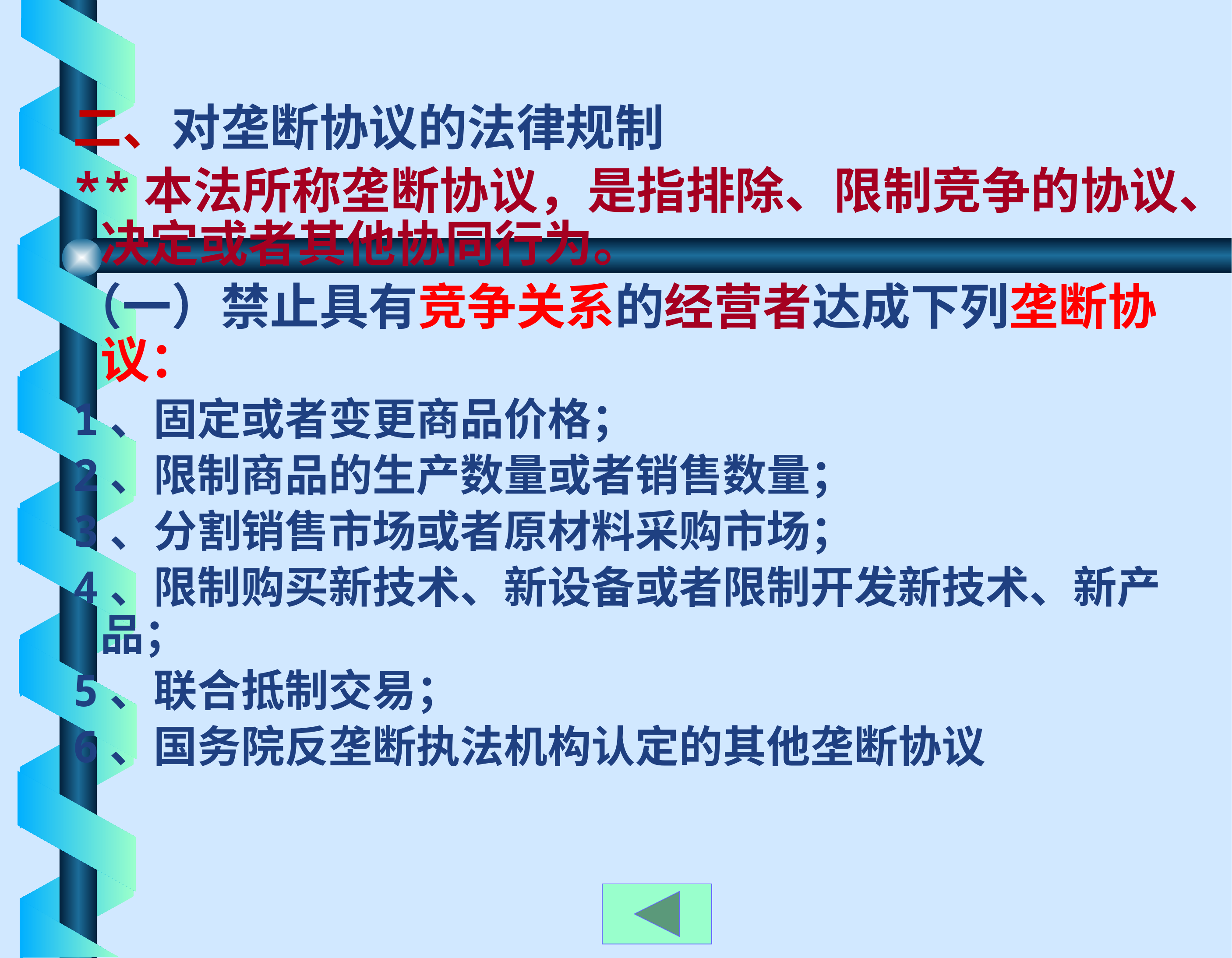

#
二、对垄断协议的法律规制
**本法所称垄断协议，是指排除、限制竞争的协议、决定或者其他协同行为。
（一）禁止具有竞争关系的经营者达成下列垄断协议：
1、固定或者变更商品价格；
2、限制商品的生产数量或者销售数量；
3、分割销售市场或者原材料采购市场；
4、限制购买新技术、新设备或者限制开发新技术、新产品；
5、联合抵制交易；
6、国务院反垄断执法机构认定的其他垄断协议